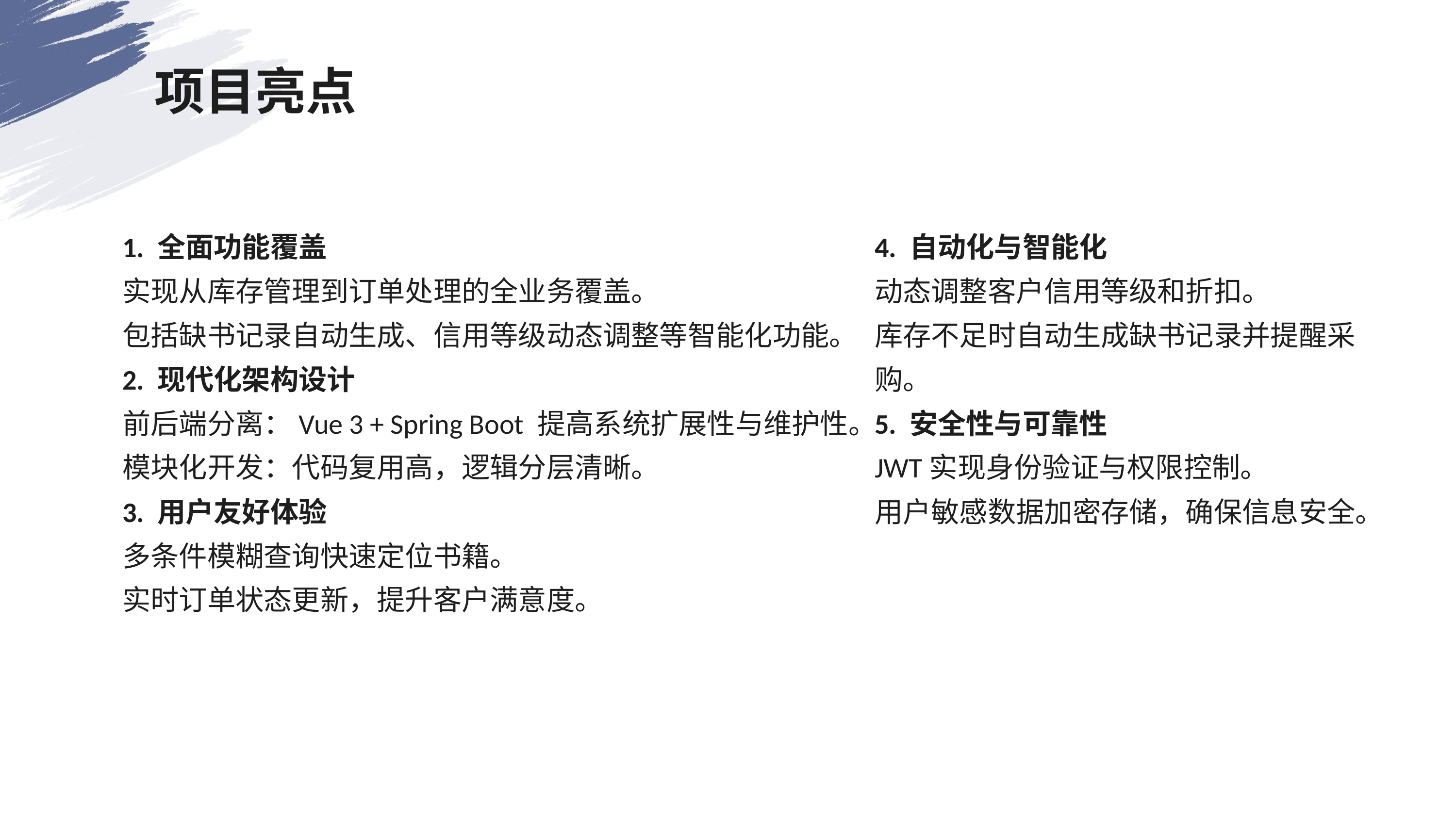

项目亮点
1. 全面功能覆盖
实现从库存管理到订单处理的全业务覆盖。
包括缺书记录自动生成、信用等级动态调整等智能化功能。
2. 现代化架构设计
前后端分离：Vue 3 + Spring Boot 提高系统扩展性与维护性。
模块化开发：代码复用高，逻辑分层清晰。
3. 用户友好体验
多条件模糊查询快速定位书籍。
实时订单状态更新，提升客户满意度。

4. 自动化与智能化
动态调整客户信用等级和折扣。
库存不足时自动生成缺书记录并提醒采购。
5. 安全性与可靠性
JWT实现身份验证与权限控制。
用户敏感数据加密存储，确保信息安全。